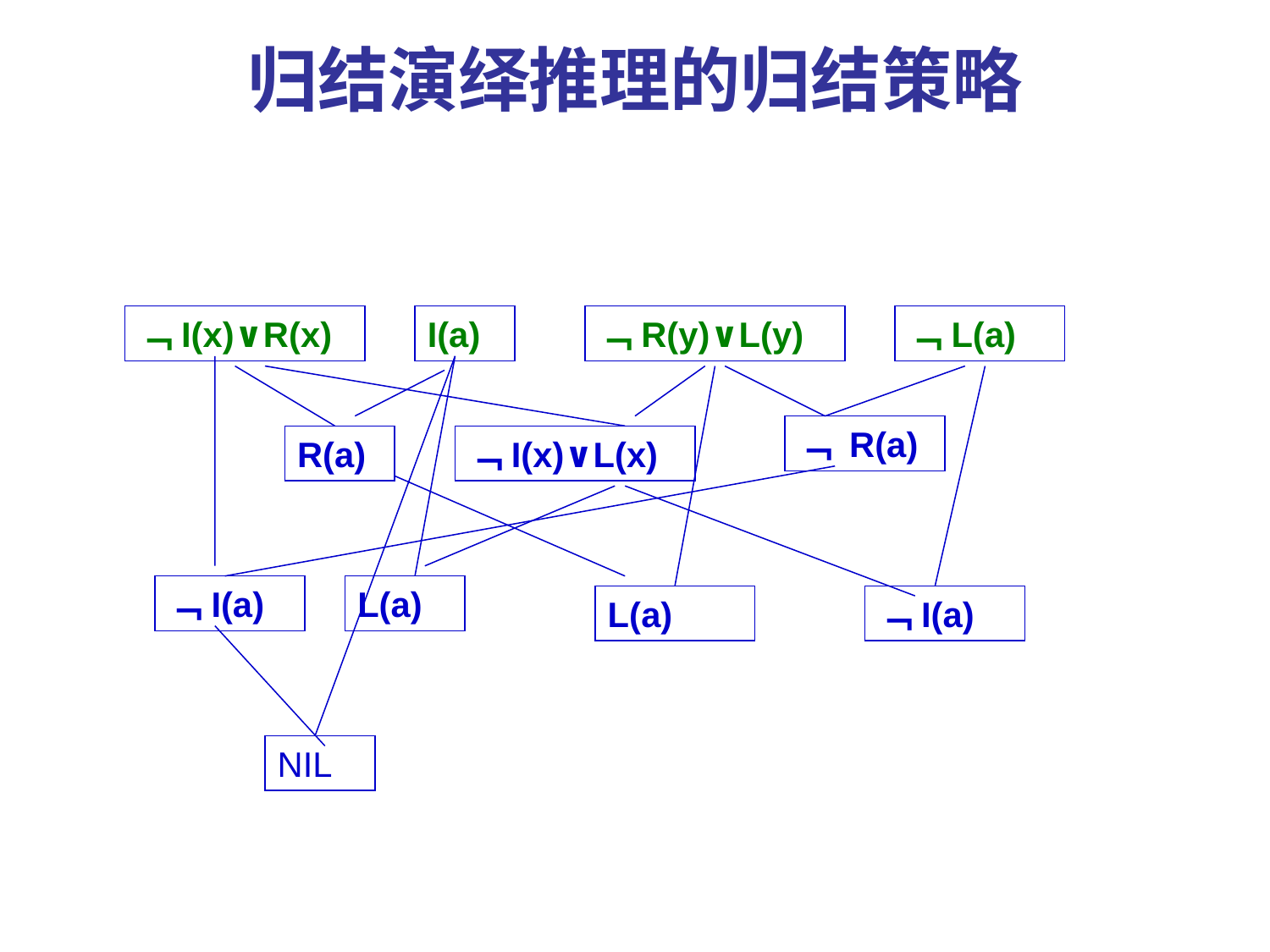

# 归结演绎推理的归结策略

﹁I(x)∨R(x)
I(a)
﹁R(y)∨L(y)
﹁L(a)

﹁ R(a)
R(a)
﹁I(x)∨L(x)

﹁I(a)
L(a)
L(a)
﹁I(a)

NIL